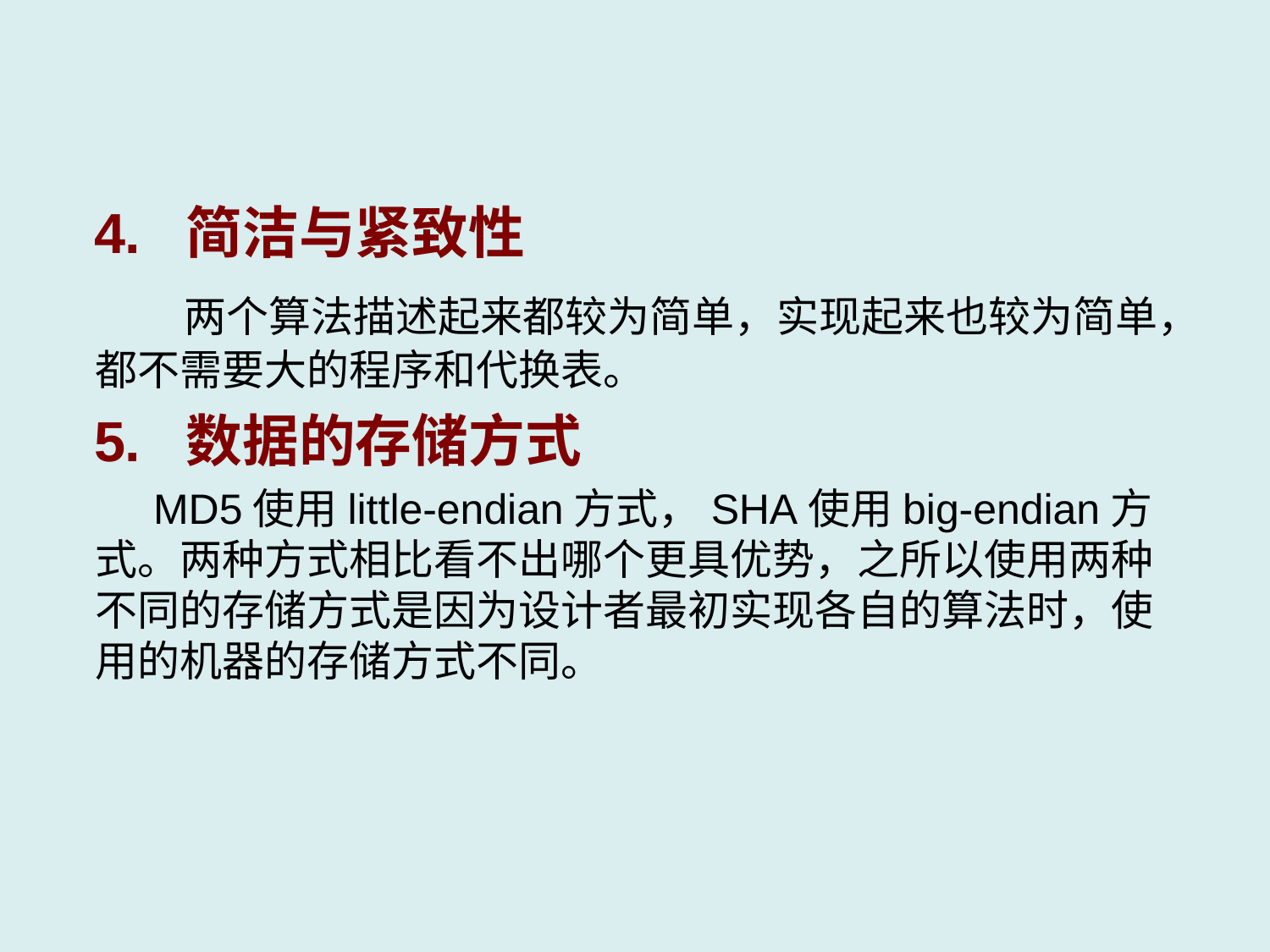

4.  简洁与紧致性
      两个算法描述起来都较为简单，实现起来也较为简单，都不需要大的程序和代换表。
5.  数据的存储方式
     MD5使用little-endian方式，SHA使用big-endian方式。两种方式相比看不出哪个更具优势，之所以使用两种不同的存储方式是因为设计者最初实现各自的算法时，使用的机器的存储方式不同。